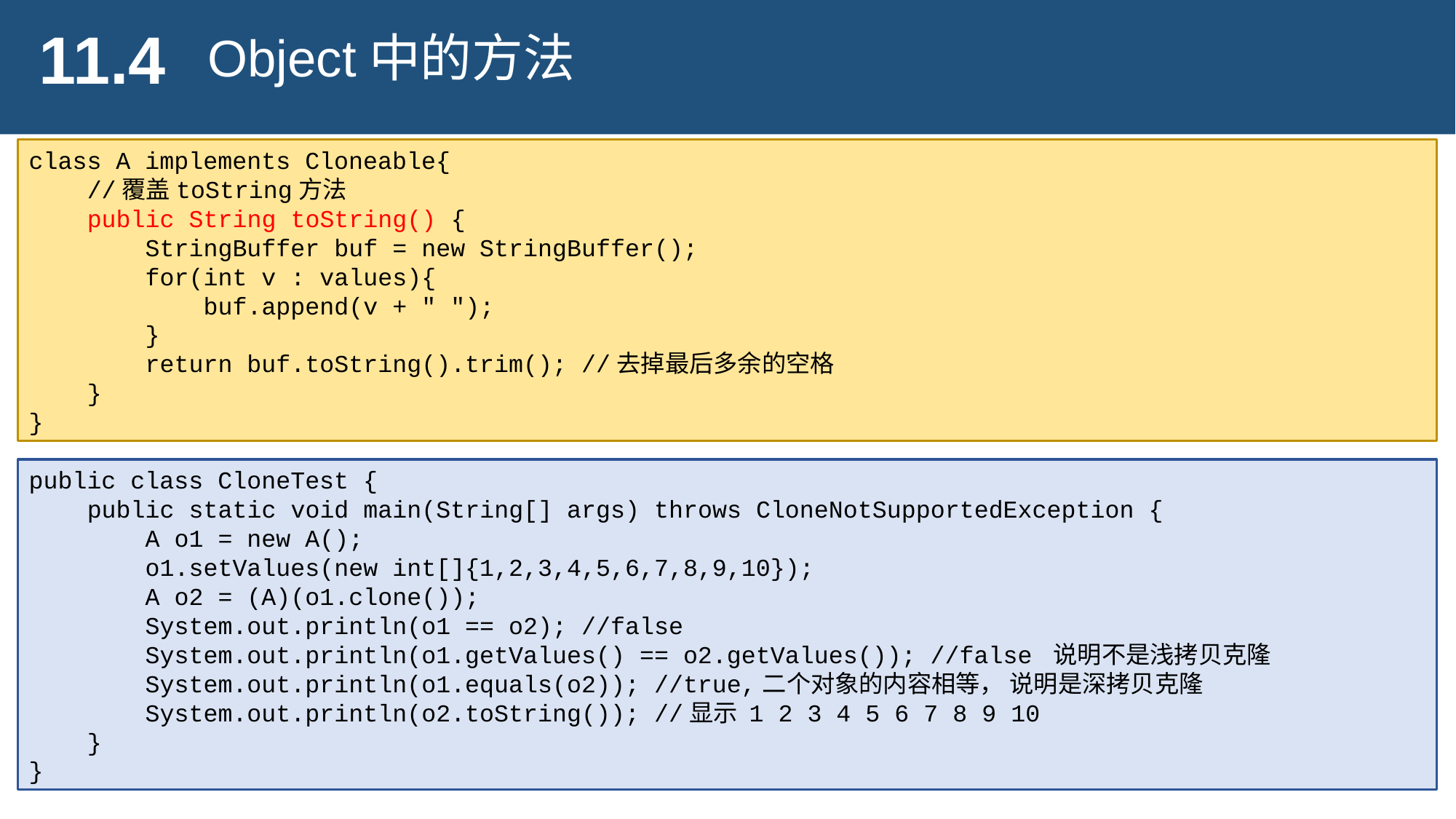

11.4
Object中的方法
class A implements Cloneable{
    //覆盖toString方法
    public String toString() {
        StringBuffer buf = new StringBuffer();
        for(int v : values){
            buf.append(v + " ");
        }
        return buf.toString().trim(); //去掉最后多余的空格
    }
}
public class CloneTest {
    public static void main(String[] args) throws CloneNotSupportedException {
        A o1 = new A();
        o1.setValues(new int[]{1,2,3,4,5,6,7,8,9,10});
        A o2 = (A)(o1.clone());
        System.out.println(o1 == o2); //false
        System.out.println(o1.getValues() == o2.getValues()); //false 说明不是浅拷贝克隆
        System.out.println(o1.equals(o2)); //true,二个对象的内容相等， 说明是深拷贝克隆
        System.out.println(o2.toString()); //显示 1 2 3 4 5 6 7 8 9 10
    }
}